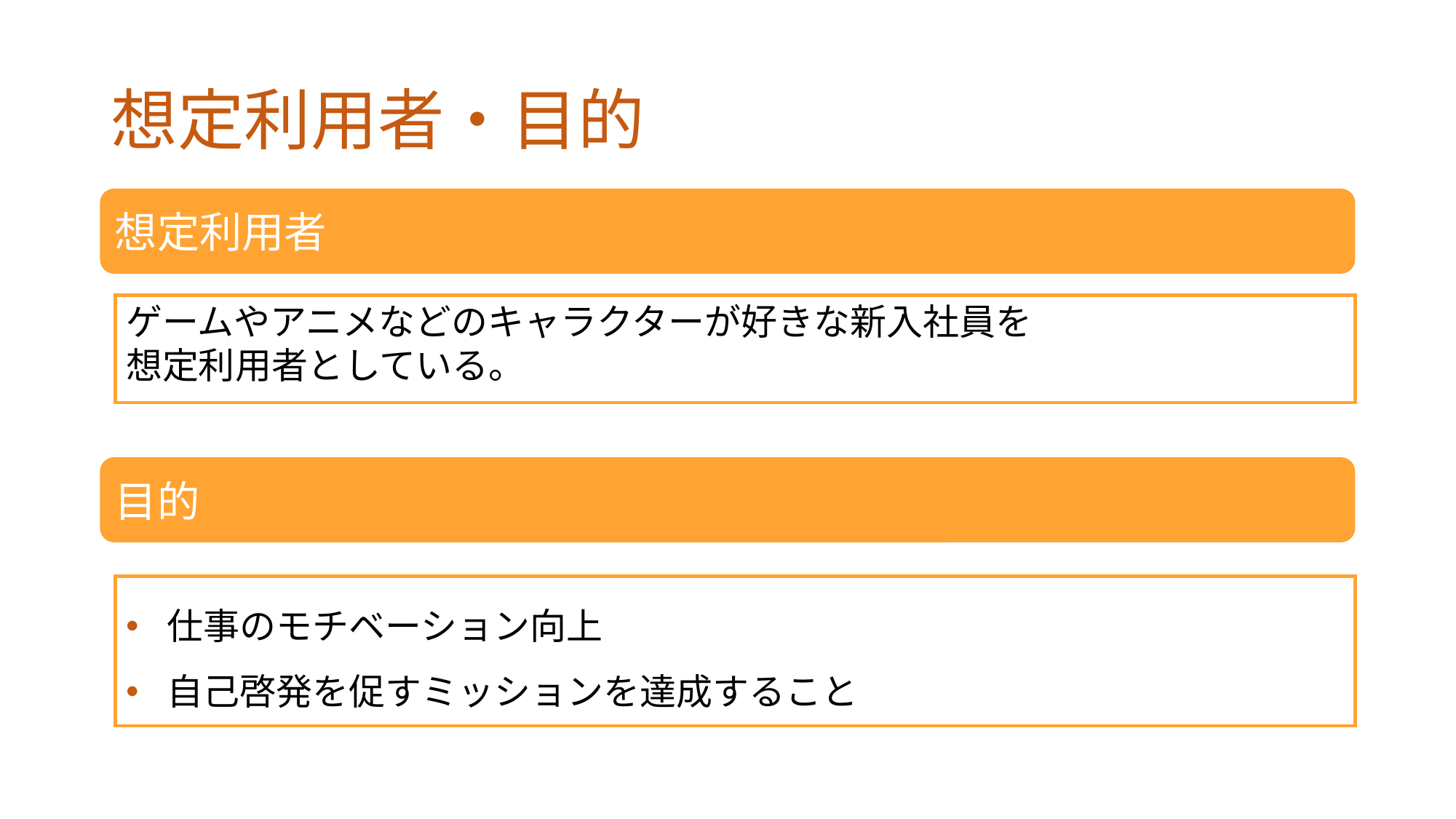

# 想定利用者・目的
想定利用者
ゲームやアニメなどのキャラクターが好きな新入社員を
想定利用者としている。

目的
仕事のモチベーション向上
自己啓発を促すミッションを達成すること